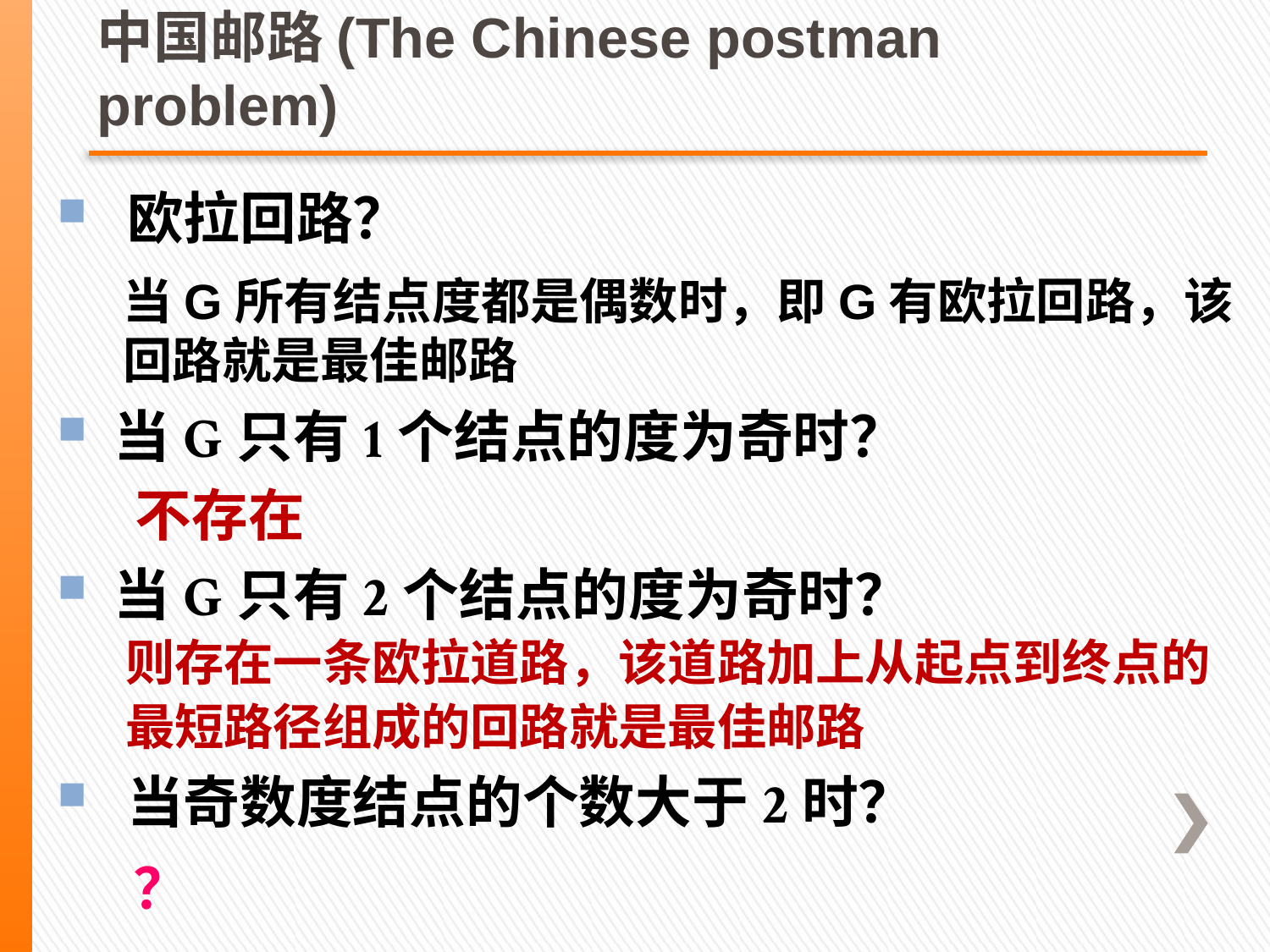

中国邮路(The Chinese postman problem)
  欧拉回路？

当G所有结点度都是偶数时，即G有欧拉回路，该回路就是最佳邮路
 当G只有1个结点的度为奇时？
     不存在
 当G只有2个结点的度为奇时？
     则存在一条欧拉道路，该道路加上从起点到终点的
     最短路径组成的回路就是最佳邮路
  当奇数度结点的个数大于2时？
？